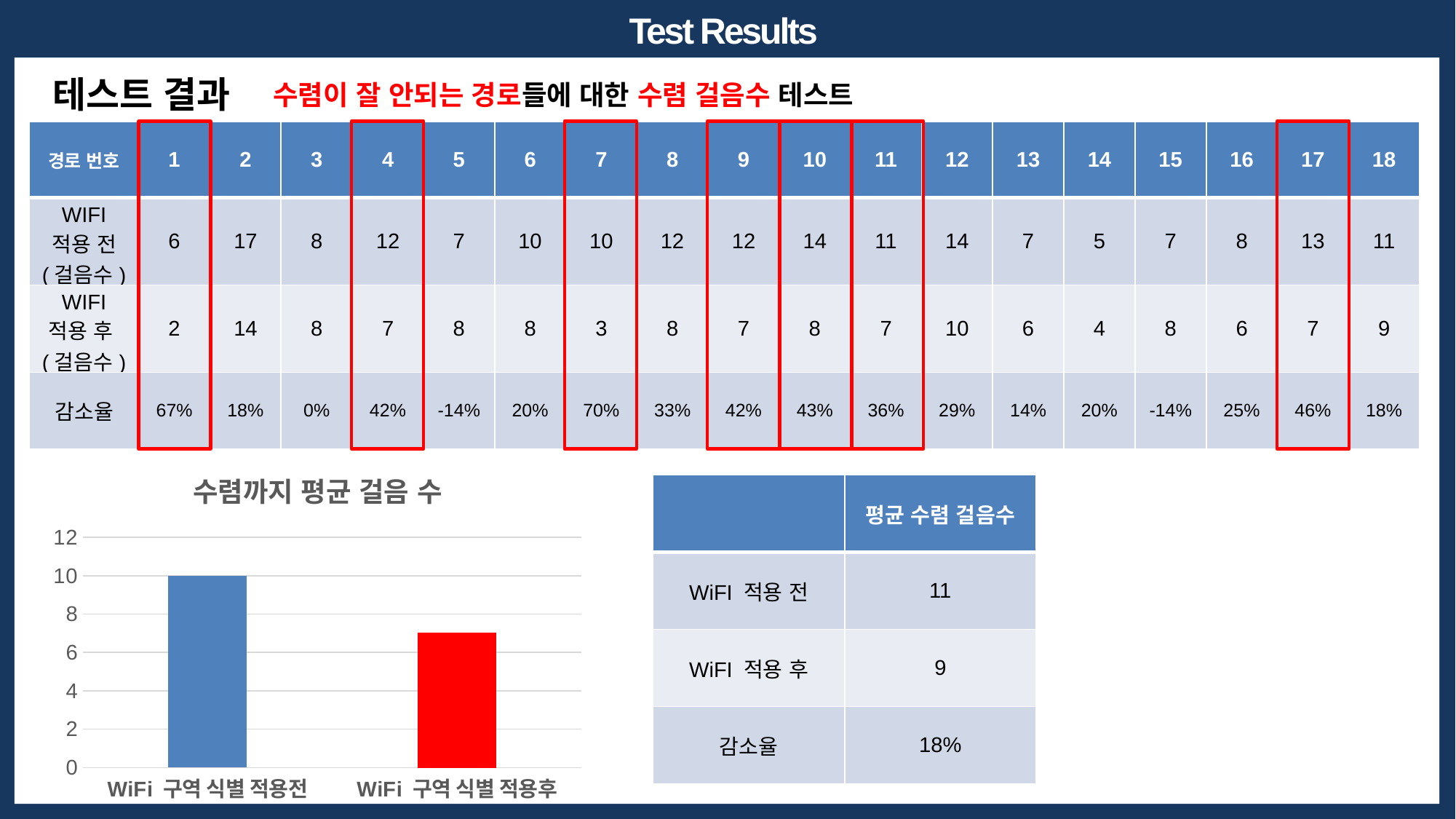

Test Results

테스트 결과
수렴이 잘 안되는 경로들에 대한 수렴 걸음수 테스트
| 경로 번호 | 1 | 2 | 3 | 4 | 5 | 6 | 7 | 8 | 9 | 10 | 11 | 12 | 13 | 14 | 15 | 16 | 17 | 18 |
| --- | --- | --- | --- | --- | --- | --- | --- | --- | --- | --- | --- | --- | --- | --- | --- | --- | --- | --- |
| WIFI 적용 전 (걸음수) | 6 | 17 | 8 | 12 | 7 | 10 | 10 | 12 | 12 | 14 | 11 | 14 | 7 | 5 | 7 | 8 | 13 | 11 |
| WIFI 적용 후(걸음수) | 2 | 14 | 8 | 7 | 8 | 8 | 3 | 8 | 7 | 8 | 7 | 10 | 6 | 4 | 8 | 6 | 7 | 9 |
| 감소율 | 67% | 18% | 0% | 42% | -14% | 20% | 70% | 33% | 42% | 43% | 36% | 29% | 14% | 20% | -14% | 25% | 46% | 18% |

### Chart: 수렴까지 평균 걸음 수

| Category |  |
|---|---|
| WiFi 구역 식별 적용전 | 10.0 |
| WiFi 구역 식별 적용후 | 7.0 |
|  | 평균 수렴 걸음수 |
| --- | --- |
| WiFI 적용 전 | 11 |
| WiFI 적용 후 | 9 |
| 감소율 | 18% |